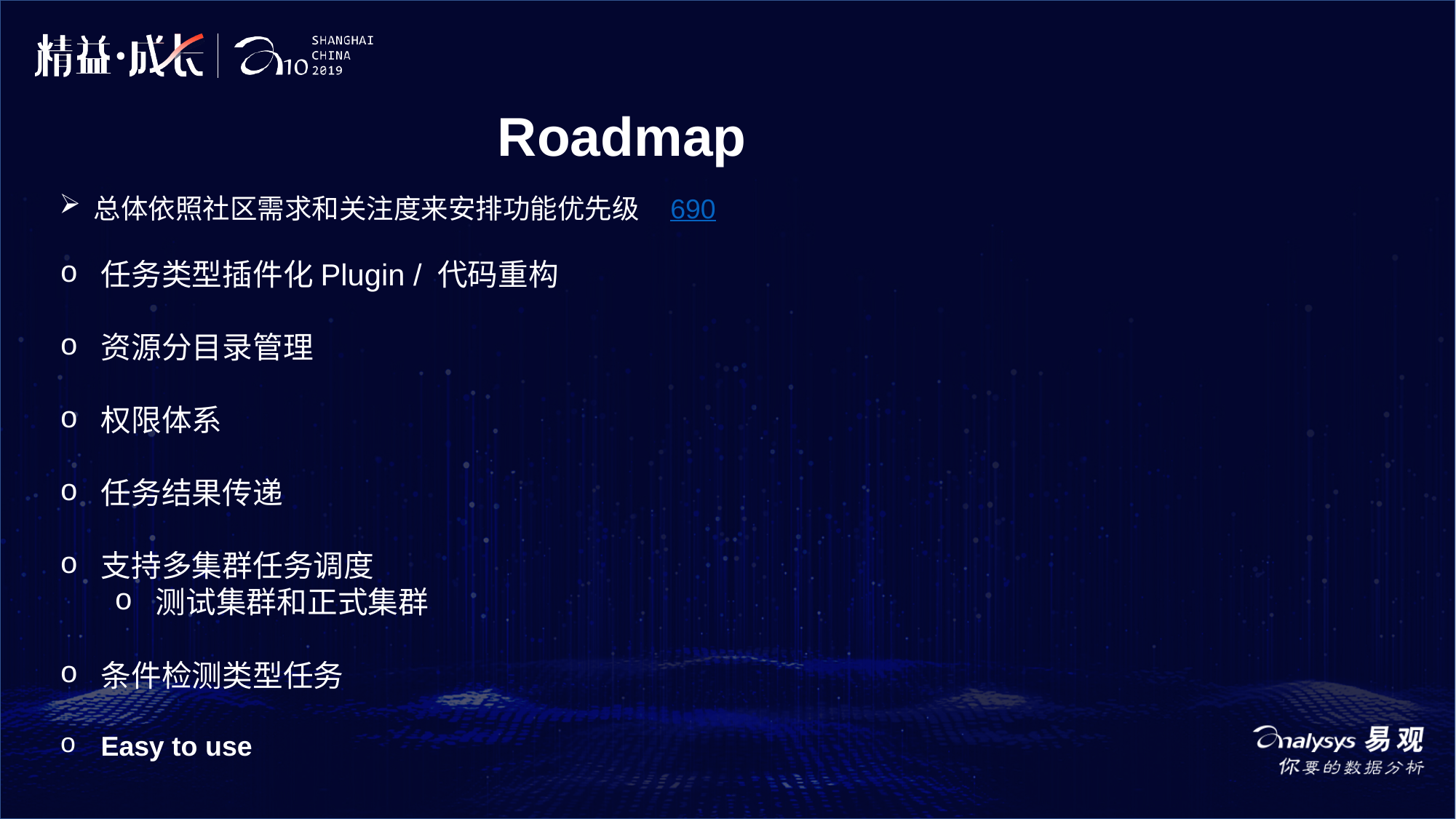

Roadmap
总体依照社区需求和关注度来安排功能优先级    690

任务类型插件化Plugin / 代码重构

资源分目录管理

权限体系

任务结果传递

支持多集群任务调度
测试集群和正式集群

条件检测类型任务

Easy to use